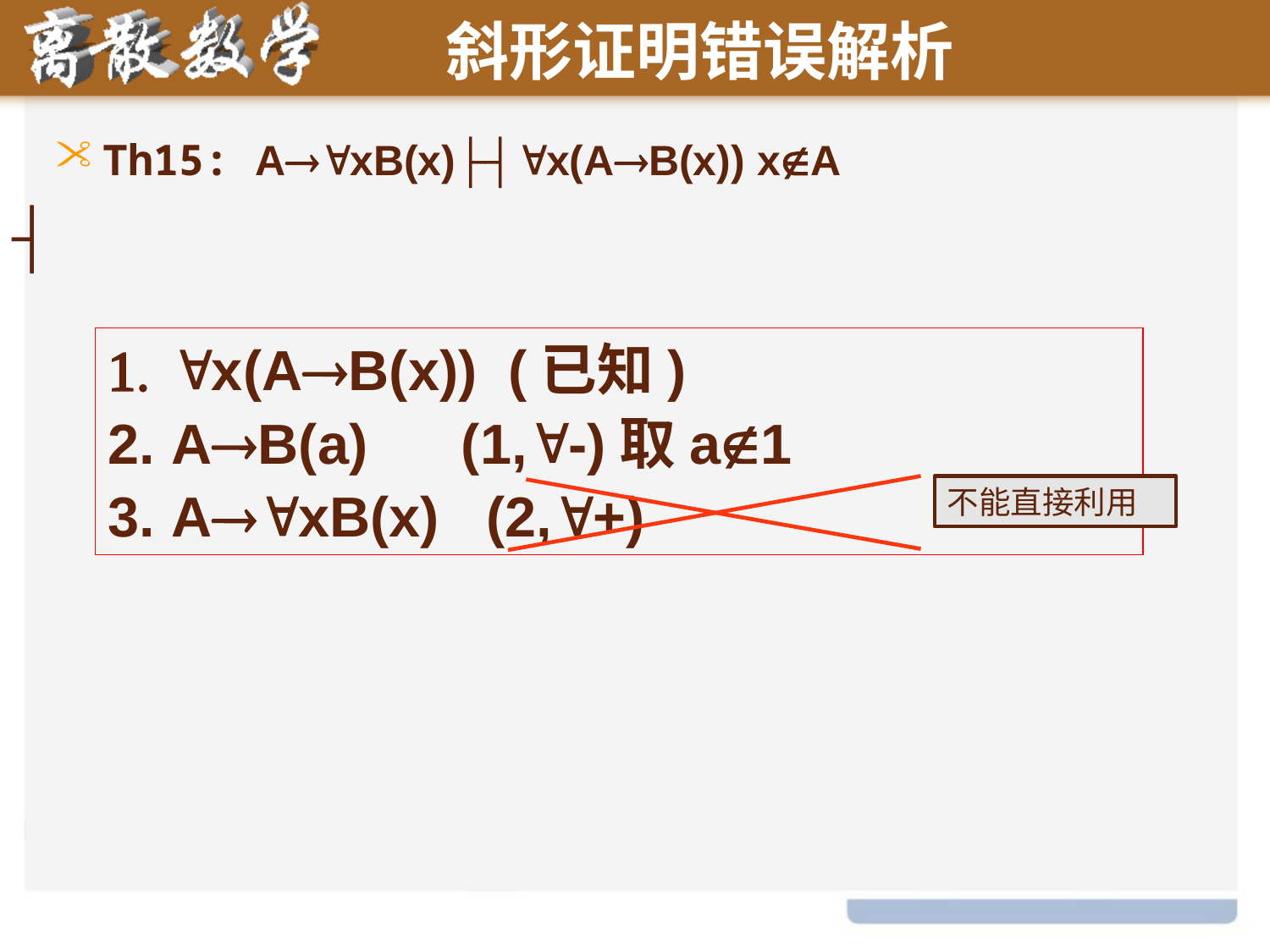

# 斜形证明错误解析
Th15: A→∀xB(x)├┤∀x(A→B(x)) x∉A
┤
∀x(A→B(x))  (已知)
A→B(a)      (1,∀-)取a∉1
A→∀xB(x)   (2,∀+)

不能直接利用